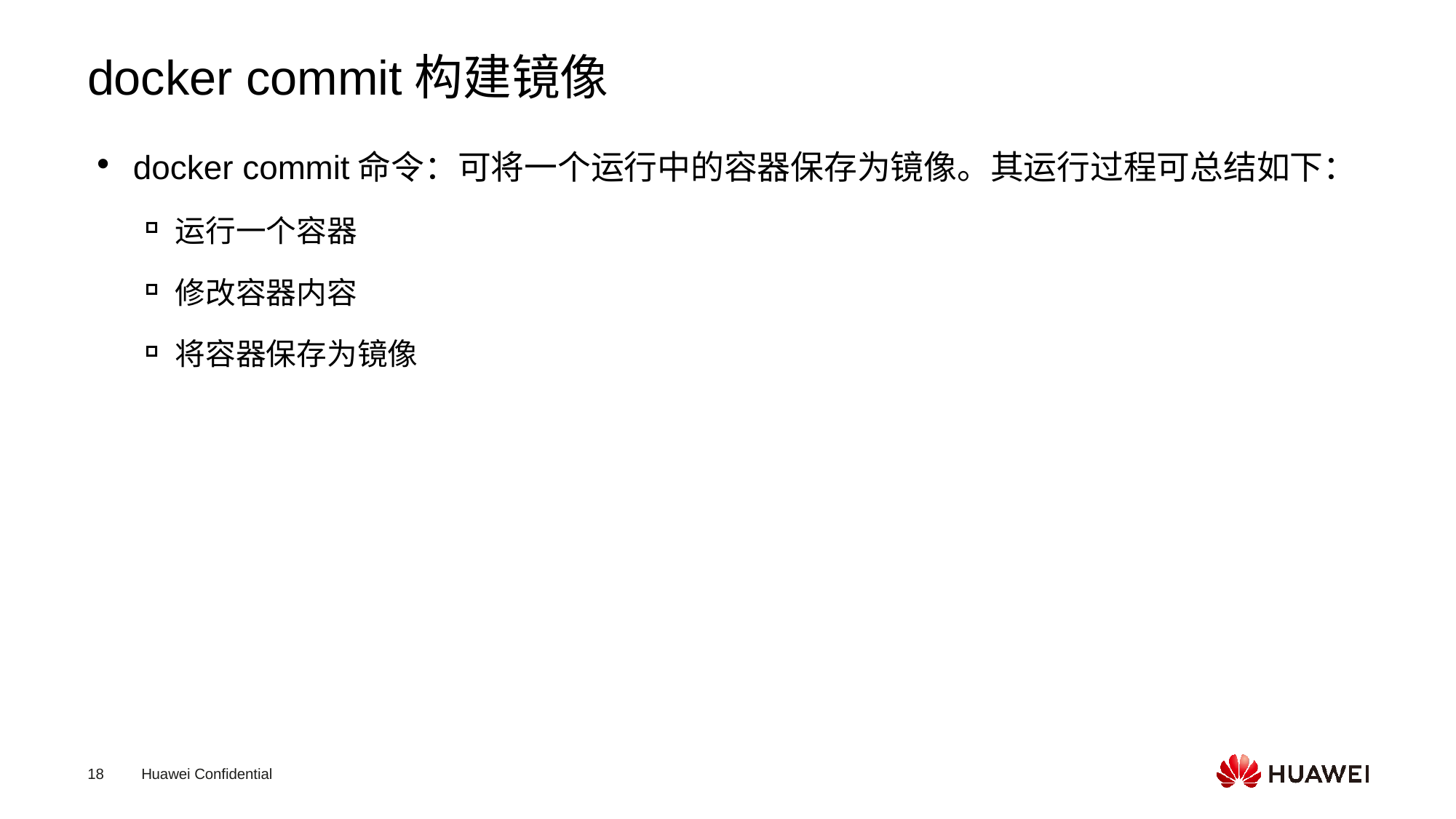

# docker commit构建镜像
docker commit命令：可将一个运行中的容器保存为镜像。其运行过程可总结如下：
运行一个容器
修改容器内容
将容器保存为镜像